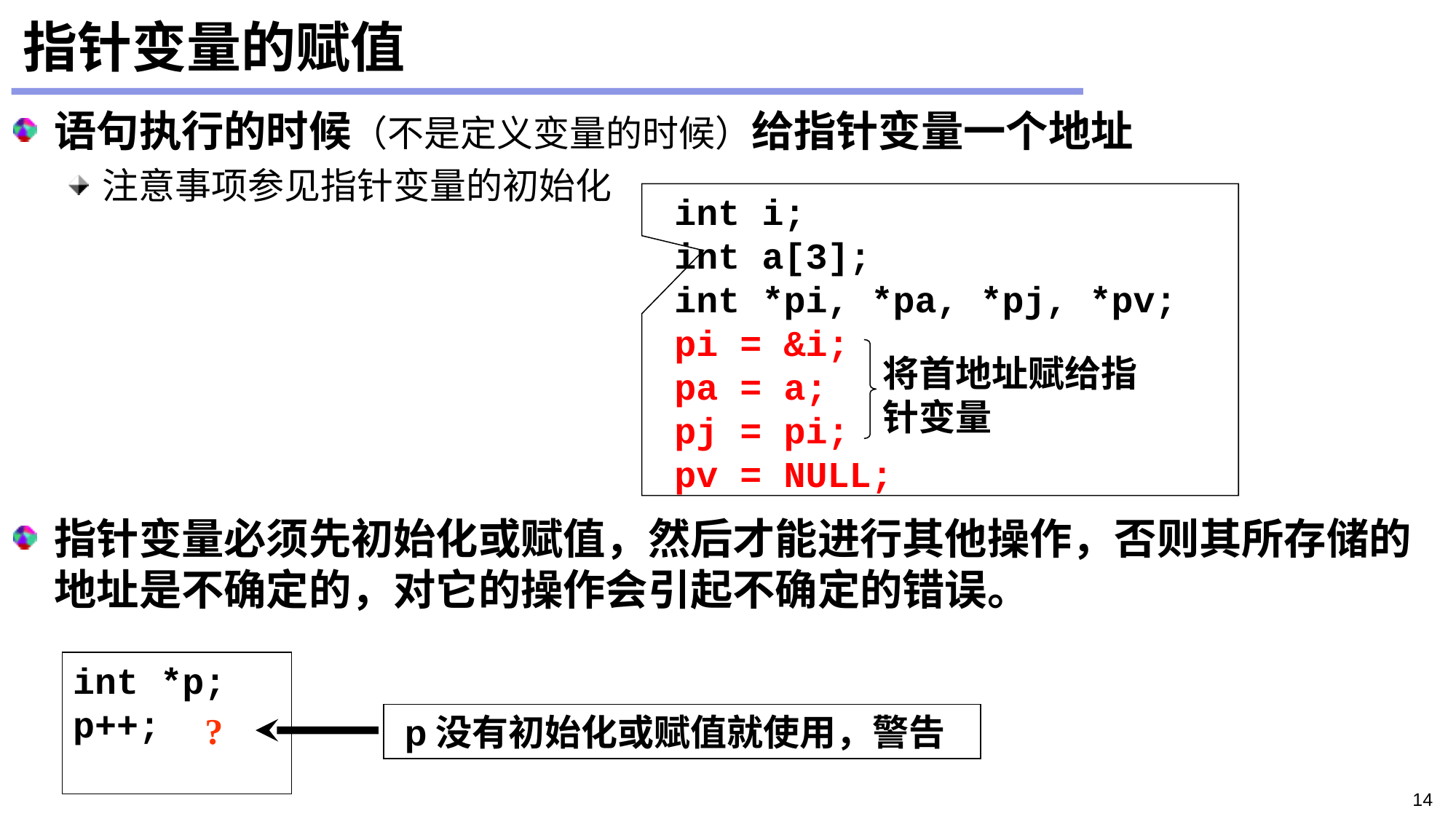

# 指针变量的赋值
语句执行的时候（不是定义变量的时候）给指针变量一个地址
注意事项参见指针变量的初始化

指针变量必须先初始化或赋值，然后才能进行其他操作，否则其所存储的地址是不确定的，对它的操作会引起不确定的错误。

 int i;
 int a[3];
 int *pi, *pa, *pj, *pv;
 pi = &i;
 pa = a;
 pj = pi;
 pv = NULL;

将首地址赋给指针变量
int *p;
p++;
?
 p没有初始化或赋值就使用，警告

14